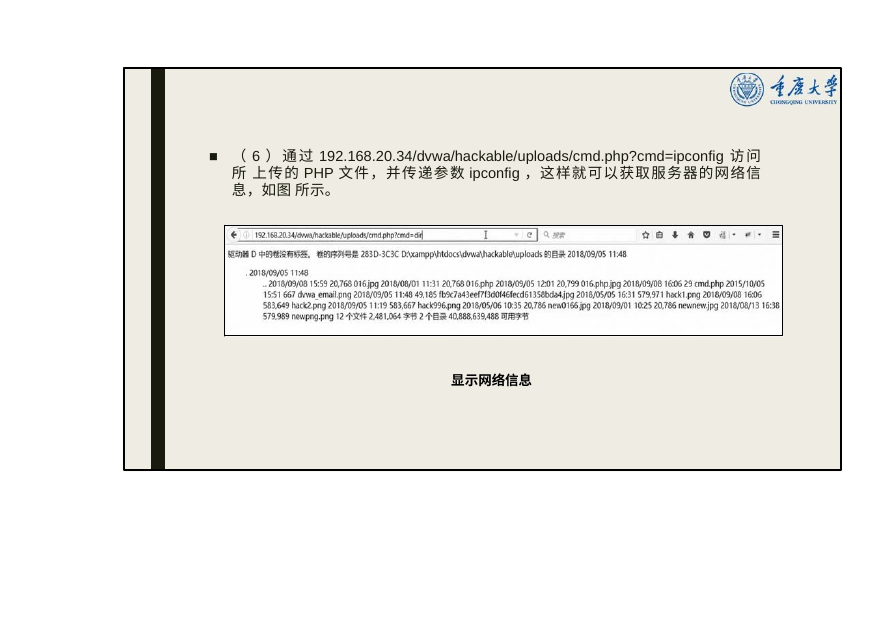

（6）通过192.168.20.34/dvwa/hackable/uploads/cmd.php?cmd=ipconfig访问所 上传的PHP文件，并传递参数ipconfig，这样就可以获取服务器的网络信息，如图 所示。

显示网络信息